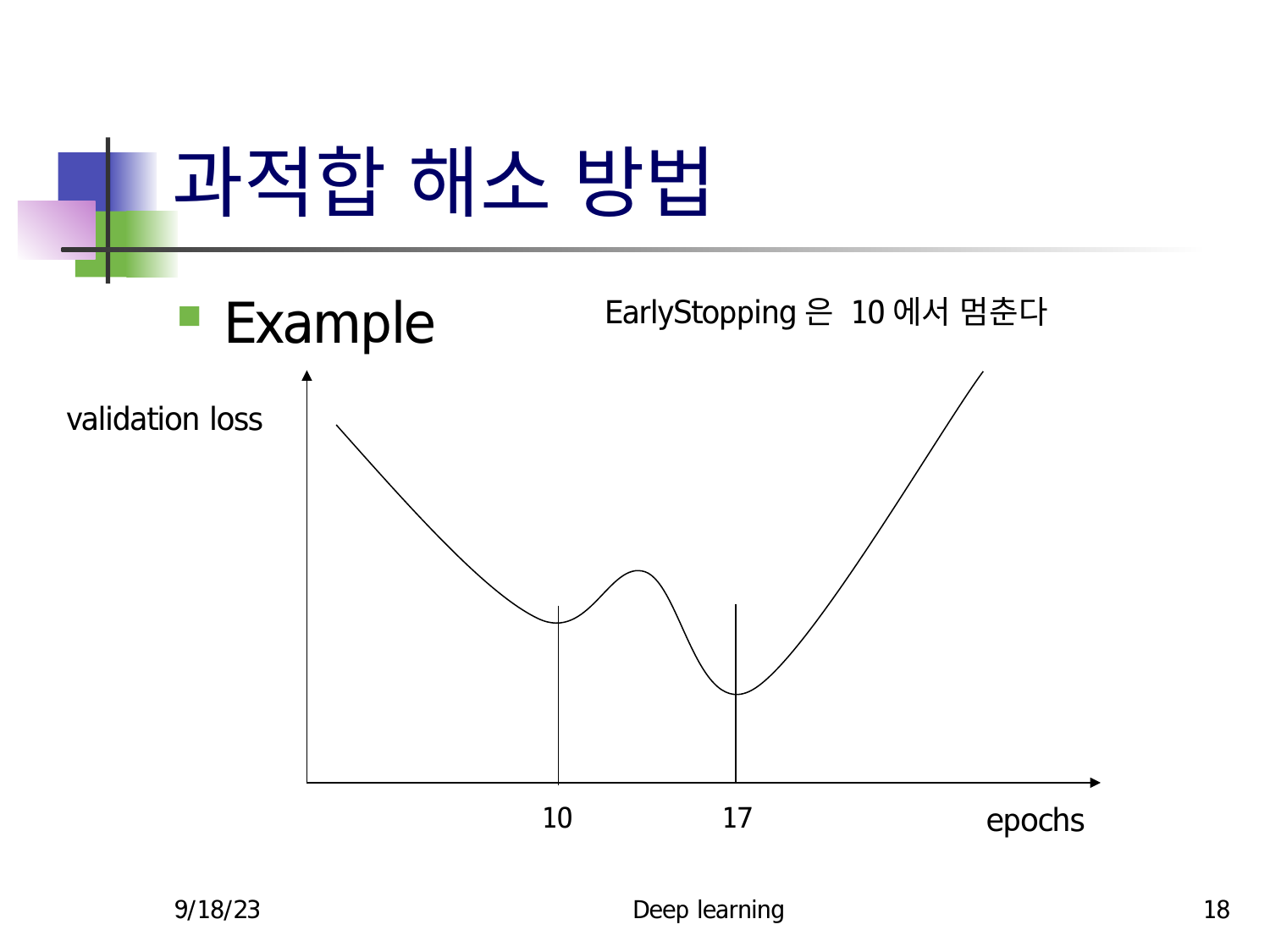

# 과적합 해소 방법
Example
EarlyStopping은 10에서 멈춘다

validation loss
10
17
epochs
9/18/23
Deep learning
18